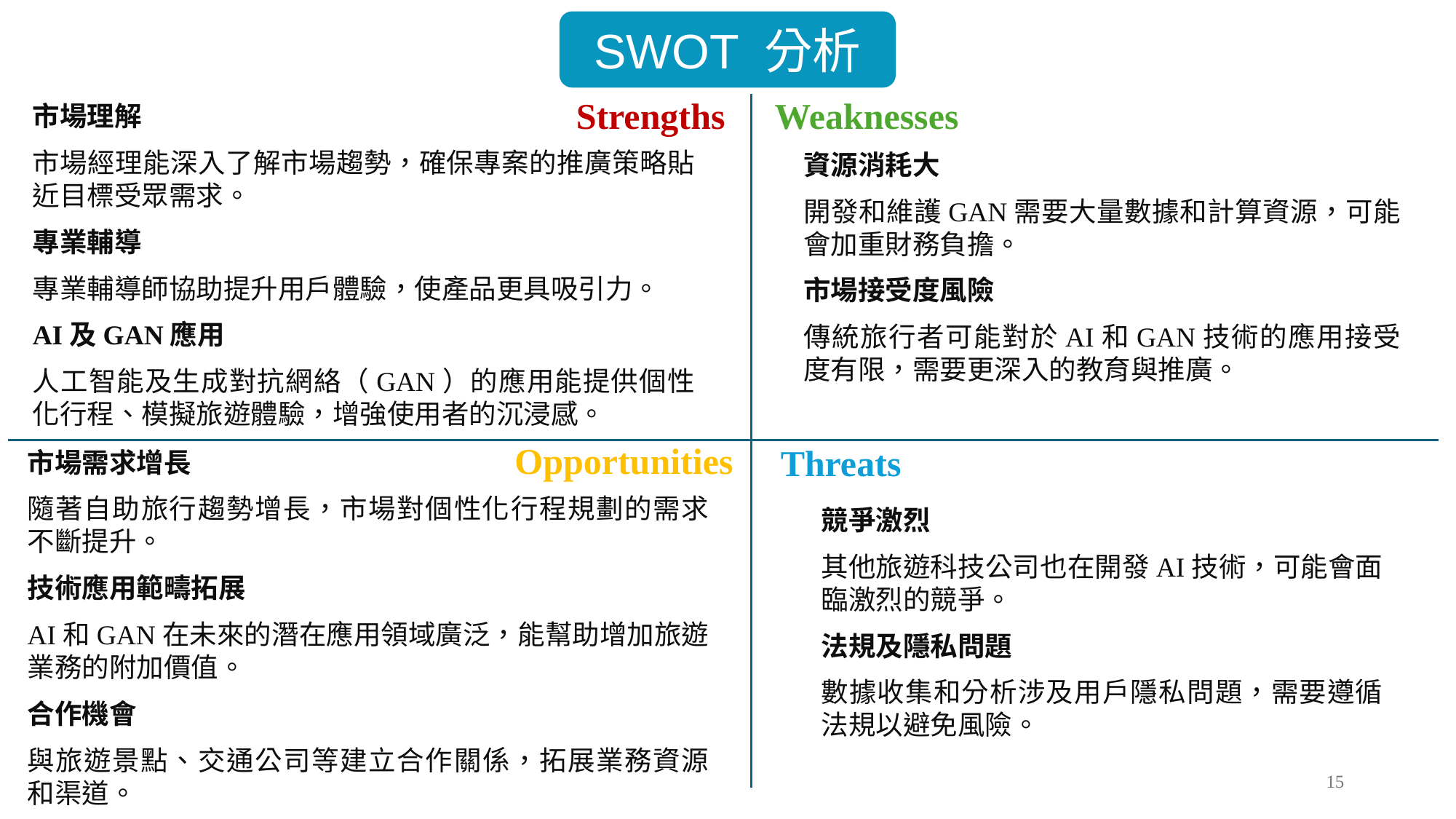

SWOT 分析
Strengths
Weaknesses
市場理解
市場經理能深入了解市場趨勢，確保專案的推廣策略貼近目標受眾需求。
專業輔導
專業輔導師協助提升用戶體驗，使產品更具吸引力。
AI及GAN應用
人工智能及生成對抗網絡（GAN）的應用能提供個性化行程、模擬旅遊體驗，增強使用者的沉浸感。
資源消耗大
開發和維護GAN需要大量數據和計算資源，可能會加重財務負擔。
市場接受度風險
傳統旅行者可能對於AI和GAN技術的應用接受度有限，需要更深入的教育與推廣。
Opportunities
Threats
市場需求增長
隨著自助旅行趨勢增長，市場對個性化行程規劃的需求不斷提升。
技術應用範疇拓展
AI和GAN在未來的潛在應用領域廣泛，能幫助增加旅遊業務的附加價值。
合作機會
與旅遊景點、交通公司等建立合作關係，拓展業務資源和渠道。
競爭激烈
其他旅遊科技公司也在開發AI技術，可能會面臨激烈的競爭。
法規及隱私問題
數據收集和分析涉及用戶隱私問題，需要遵循法規以避免風險。
15